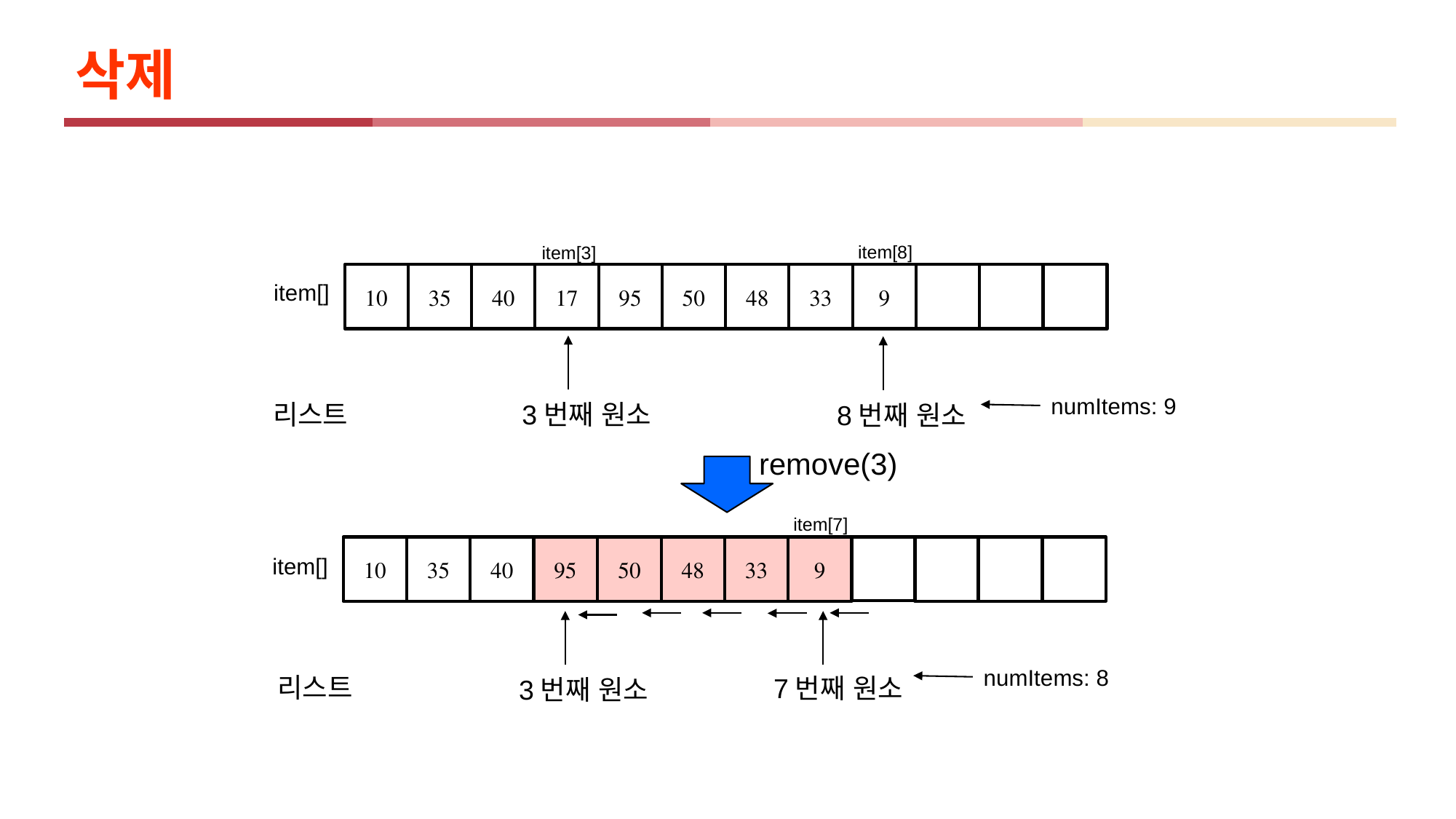

삭제
item[8]
item[3]
10
35
40
17
95
50
48
33
9

item[]
numItems: 9
3번째 원소
리스트
8번째 원소
remove(3)

item[7]
10
35
40
95
50
48
33
9

item[]
numItems: 8
리스트
7번째 원소
3번째 원소